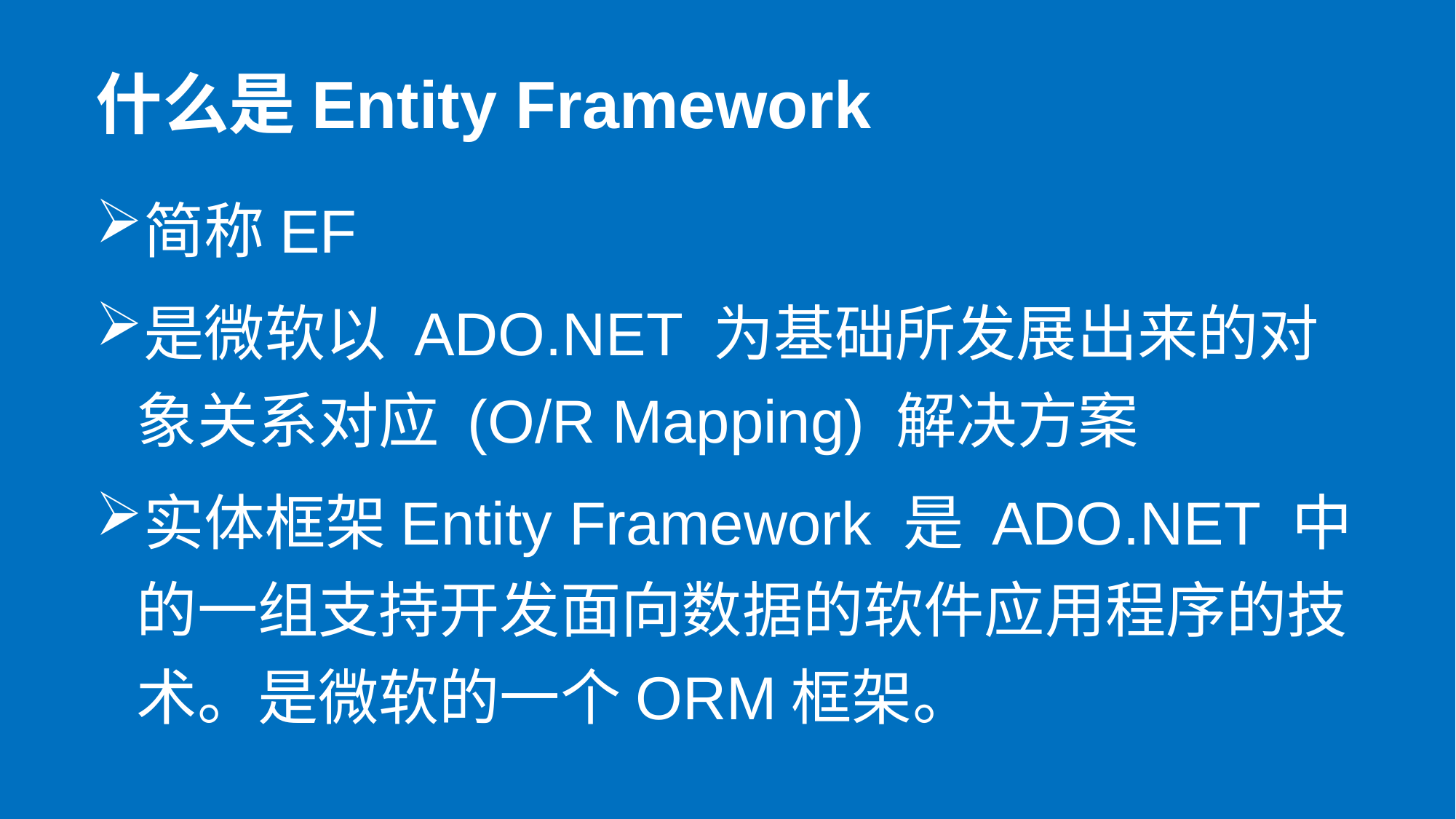

# 什么是Entity Framework
简称EF
是微软以 ADO.NET 为基础所发展出来的对象关系对应 (O/R Mapping) 解决方案
实体框架Entity Framework 是 ADO.NET 中的一组支持开发面向数据的软件应用程序的技术。是微软的一个ORM框架。